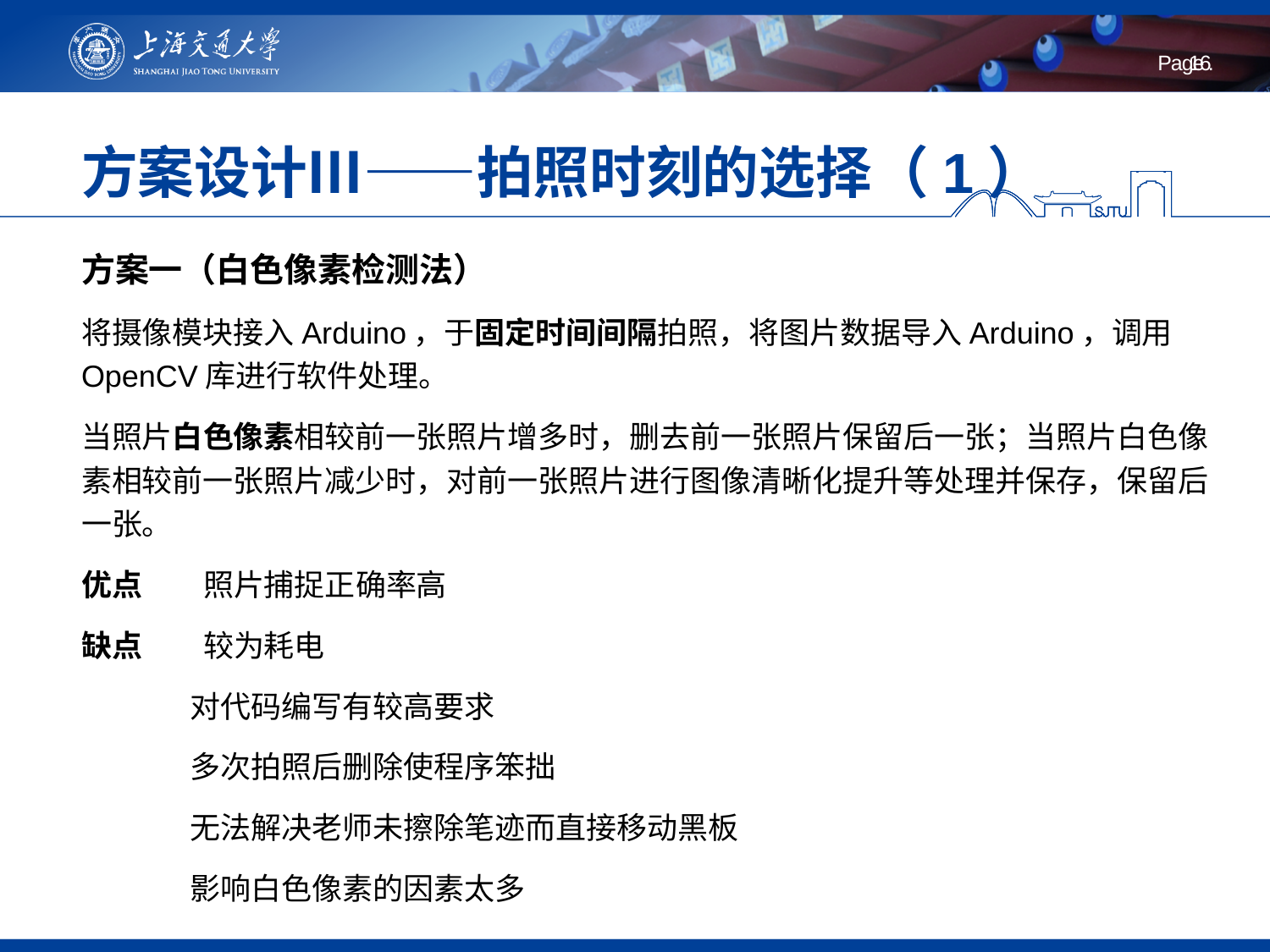

# 方案设计Ⅲ——拍照时刻的选择（1）
方案一（白色像素检测法）
将摄像模块接入Arduino，于固定时间间隔拍照，将图片数据导入Arduino，调用OpenCV库进行软件处理。
当照片白色像素相较前一张照片增多时，删去前一张照片保留后一张；当照片白色像素相较前一张照片减少时，对前一张照片进行图像清晰化提升等处理并保存，保留后一张。
优点	照片捕捉正确率高
缺点	较为耗电
               对代码编写有较高要求
               多次拍照后删除使程序笨拙
               无法解决老师未擦除笔迹而直接移动黑板
               影响白色像素的因素太多